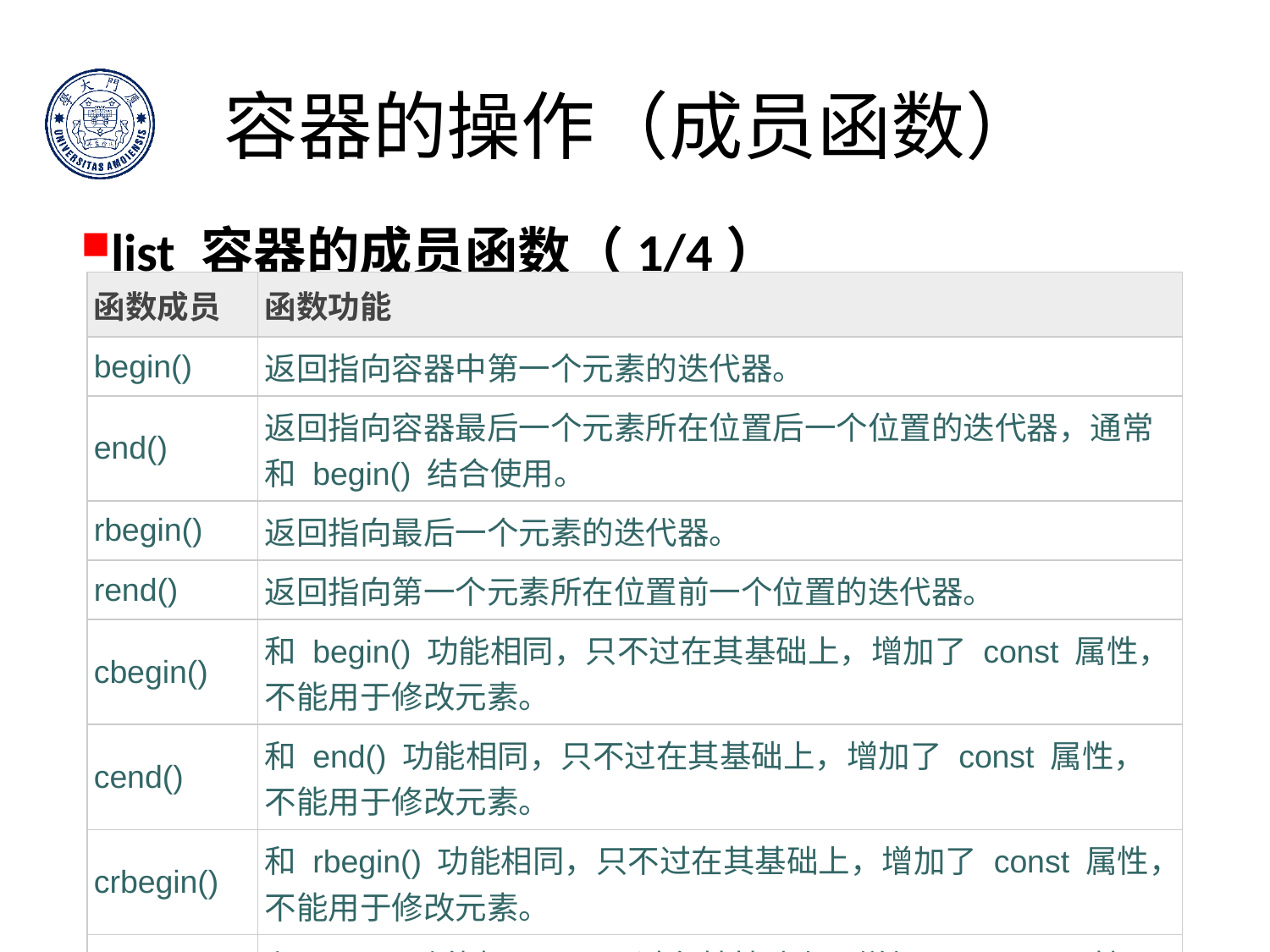

# 容器的操作（成员函数）
list 容器的成员函数（1/4）

| 函数成员 | 函数功能 |
| --- | --- |
| begin() | 返回指向容器中第一个元素的迭代器。 |
| end() | 返回指向容器最后一个元素所在位置后一个位置的迭代器，通常和 begin() 结合使用。 |
| rbegin() | 返回指向最后一个元素的迭代器。 |
| rend() | 返回指向第一个元素所在位置前一个位置的迭代器。 |
| cbegin() | 和 begin() 功能相同，只不过在其基础上，增加了 const 属性，不能用于修改元素。 |
| cend() | 和 end() 功能相同，只不过在其基础上，增加了 const 属性，不能用于修改元素。 |
| crbegin() | 和 rbegin() 功能相同，只不过在其基础上，增加了 const 属性，不能用于修改元素。 |
| crend() | 和 rend() 功能相同，只不过在其基础上，增加了 const 属性，不能用于修改元素。 |
54